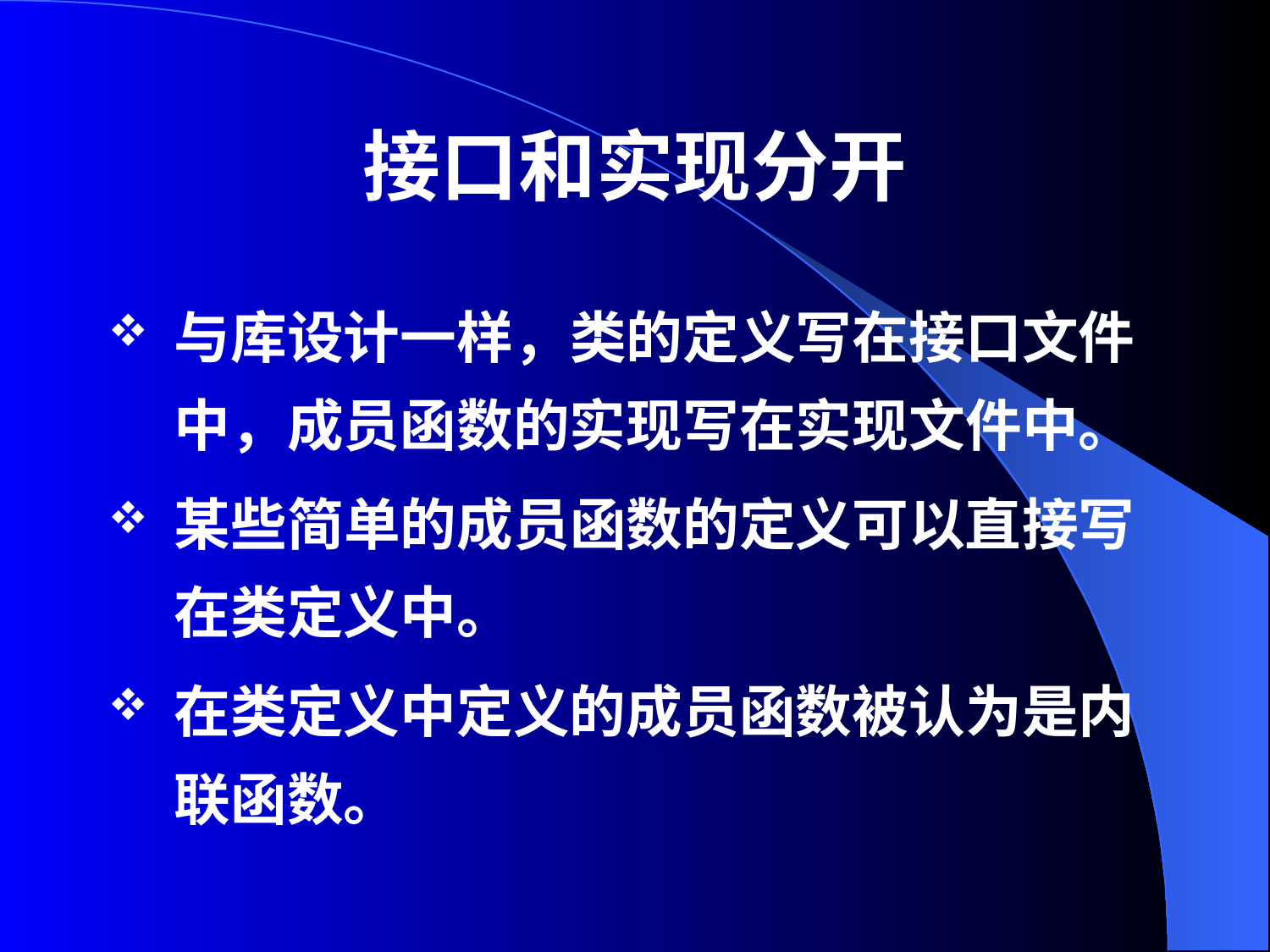

# 接口和实现分开
与库设计一样，类的定义写在接口文件中，成员函数的实现写在实现文件中。
某些简单的成员函数的定义可以直接写在类定义中。
在类定义中定义的成员函数被认为是内联函数。